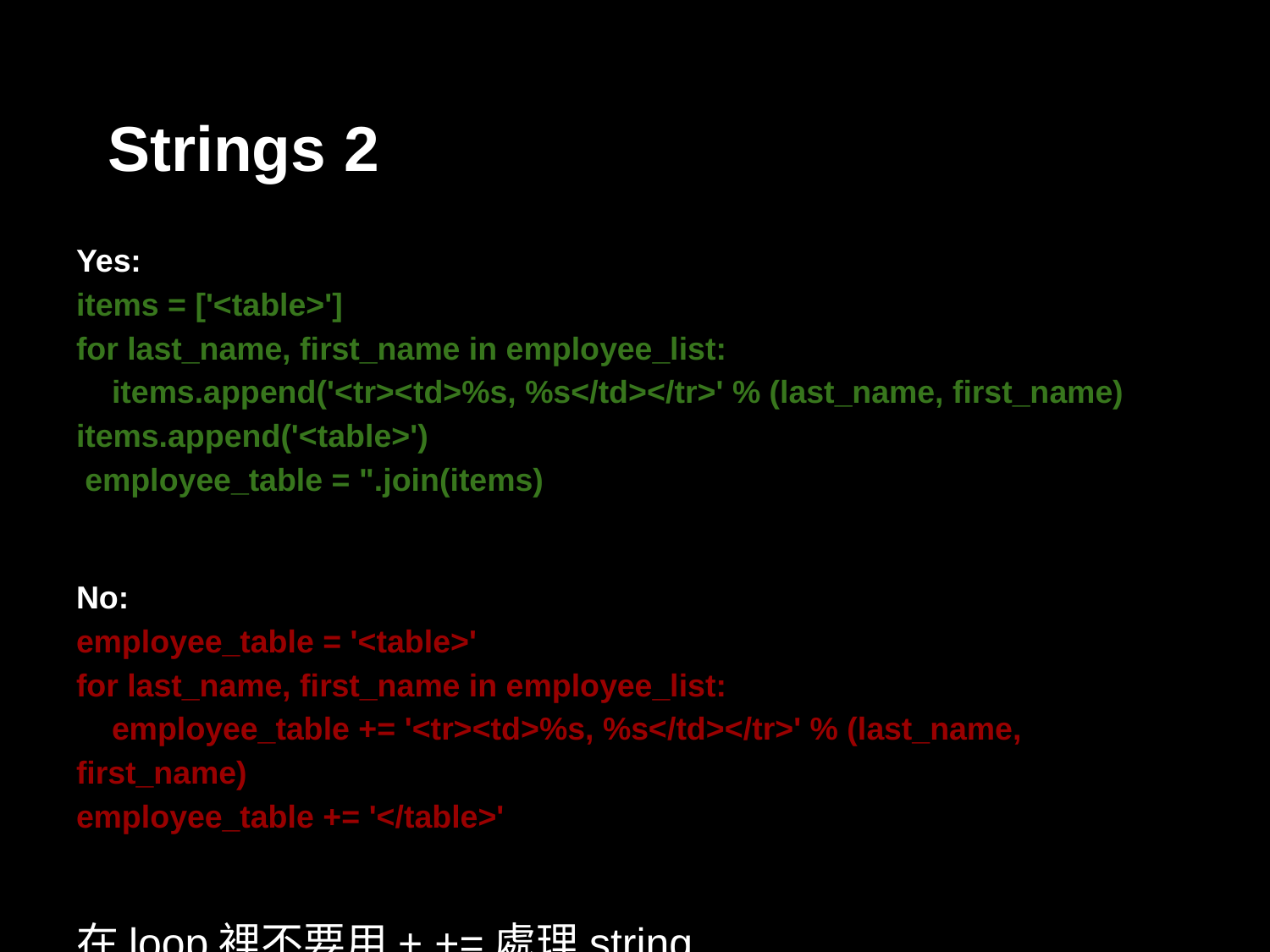

# Strings 2
Yes:
items = ['<table>']
for last_name, first_name in employee_list:
    items.append('<tr><td>%s, %s</td></tr>' % (last_name, first_name)
items.append('<table>')
 employee_table = ".join(items)

No:
employee_table = '<table>'
for last_name, first_name in employee_list:
    employee_table += '<tr><td>%s, %s</td></tr>' % (last_name, first_name)
employee_table += '</table>'

在loop裡不要用+ +=處理string